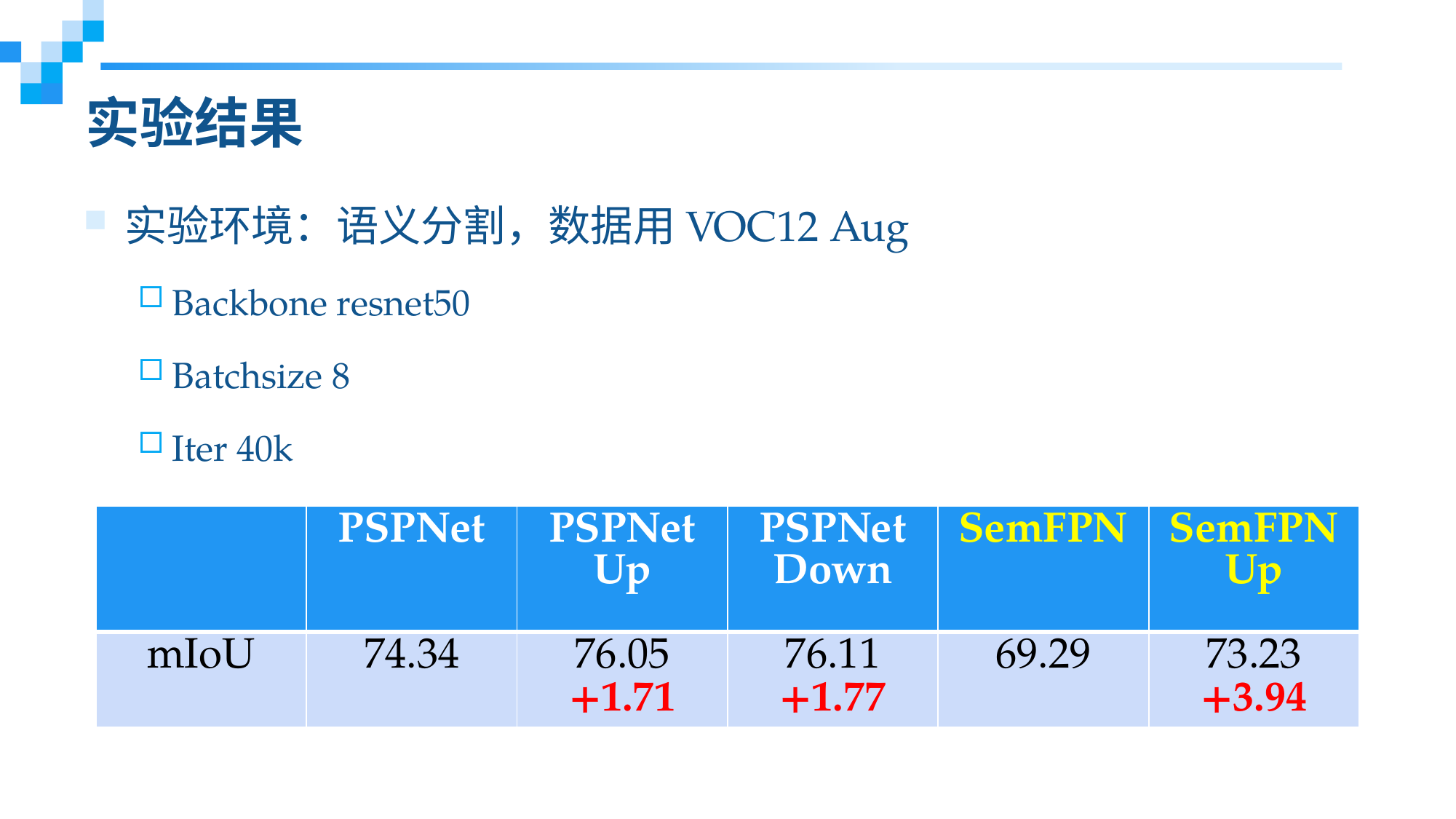

# 实验结果
实验环境：语义分割，数据用VOC12 Aug
Backbone resnet50
Batchsize 8
Iter 40k
|  | PSPNet | PSPNet Up | PSPNet Down | SemFPN | SemFPN Up |
| --- | --- | --- | --- | --- | --- |
| mIoU | 74.34 | 76.05 +1.71 | 76.11 +1.77 | 69.29 | 73.23 +3.94 |